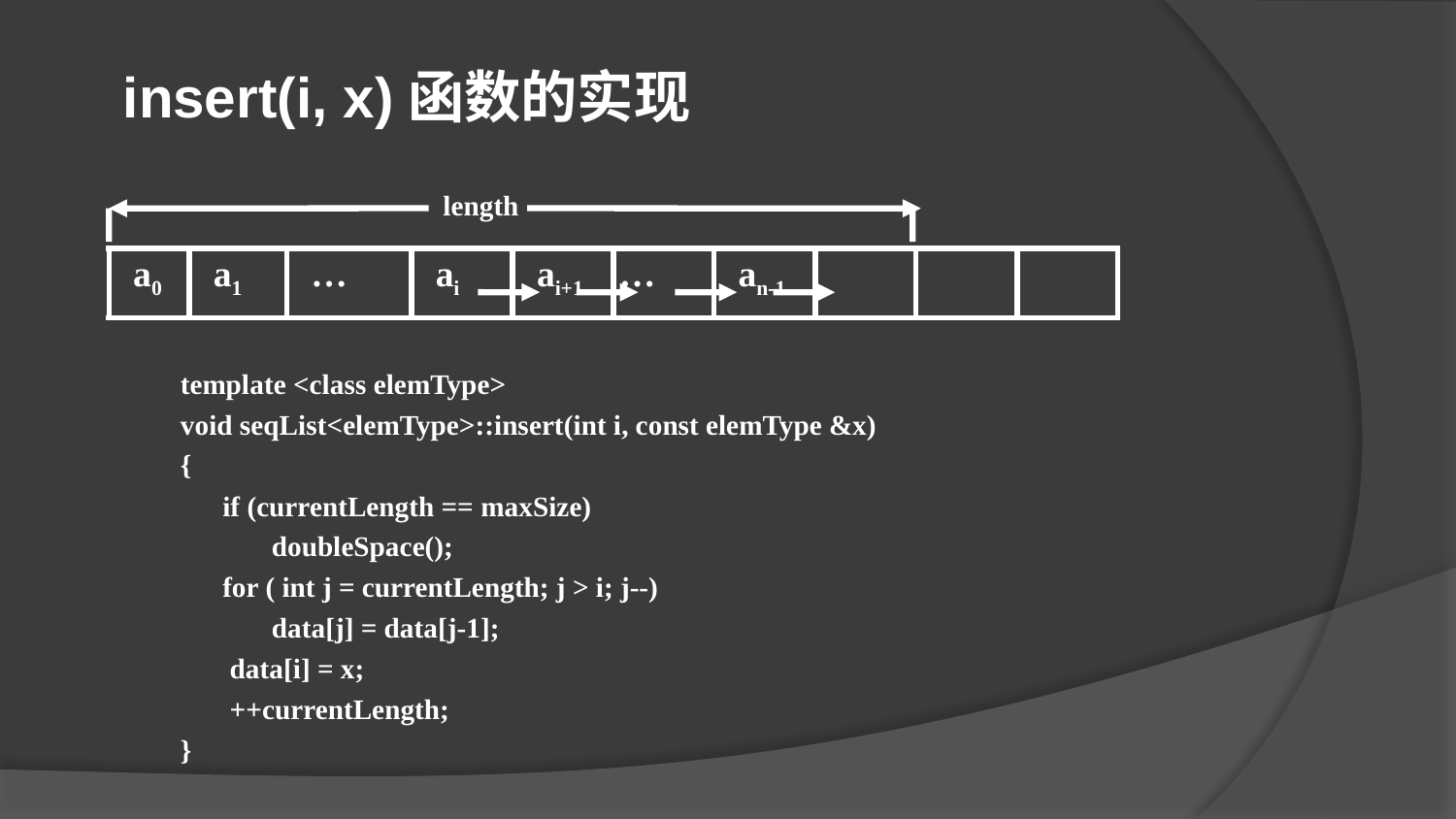

insert(i, x)函数的实现
length

| a0 | a1 | … | ai | ai+1 | … | an-1 |  |  |  |
| --- | --- | --- | --- | --- | --- | --- | --- | --- | --- |
template <class elemType>
void seqList<elemType>::insert(int i, const elemType &x)
{
      if (currentLength == maxSize)
             doubleSpace();
      for ( int j = currentLength; j > i; j--)
             data[j] = data[j-1];
       data[i] = x;
       ++currentLength;
}